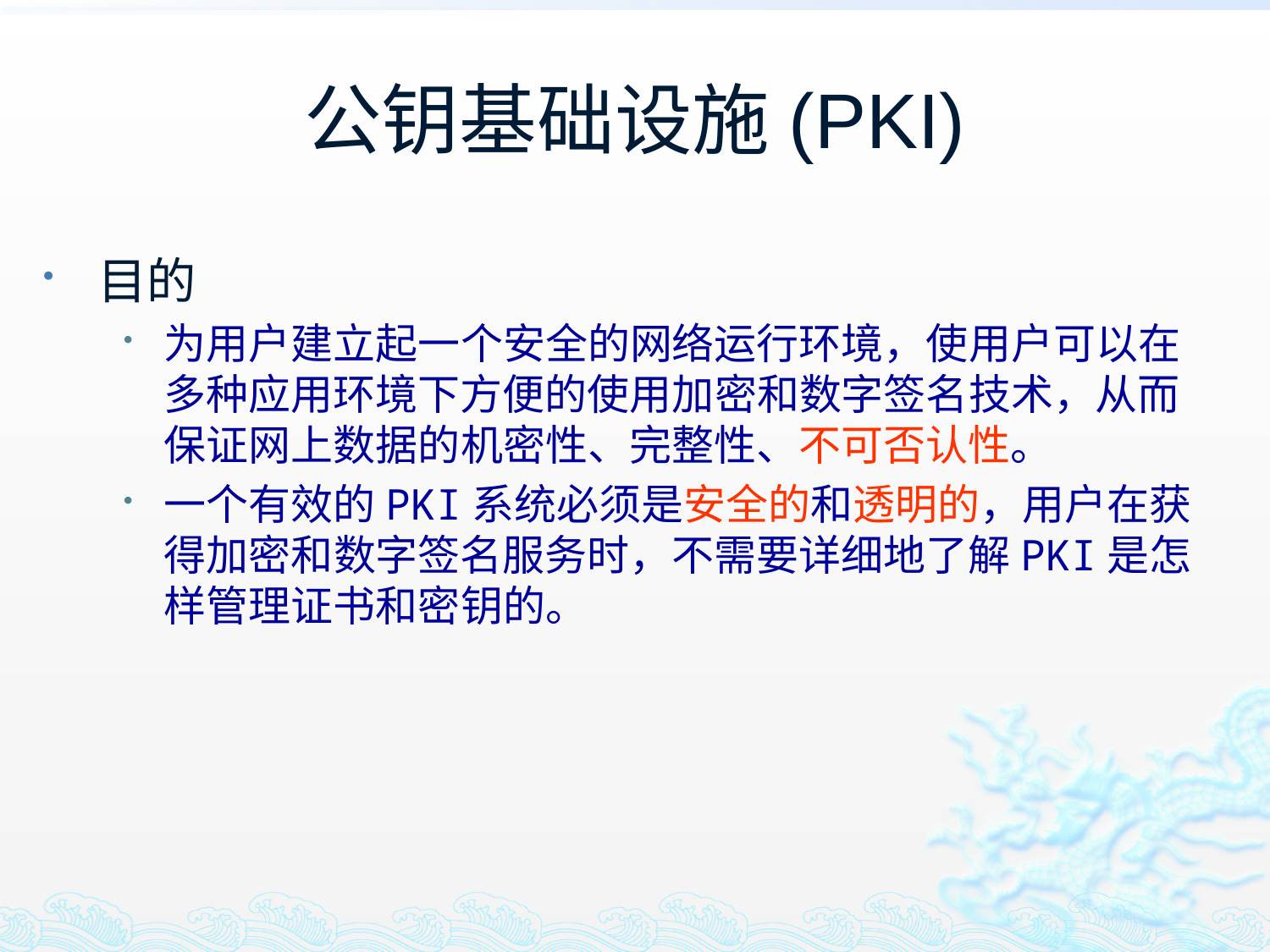

# 公钥基础设施(PKI)
目的
为用户建立起一个安全的网络运行环境，使用户可以在多种应用环境下方便的使用加密和数字签名技术，从而保证网上数据的机密性、完整性、不可否认性。
一个有效的PKI系统必须是安全的和透明的，用户在获得加密和数字签名服务时，不需要详细地了解PKI是怎样管理证书和密钥的。